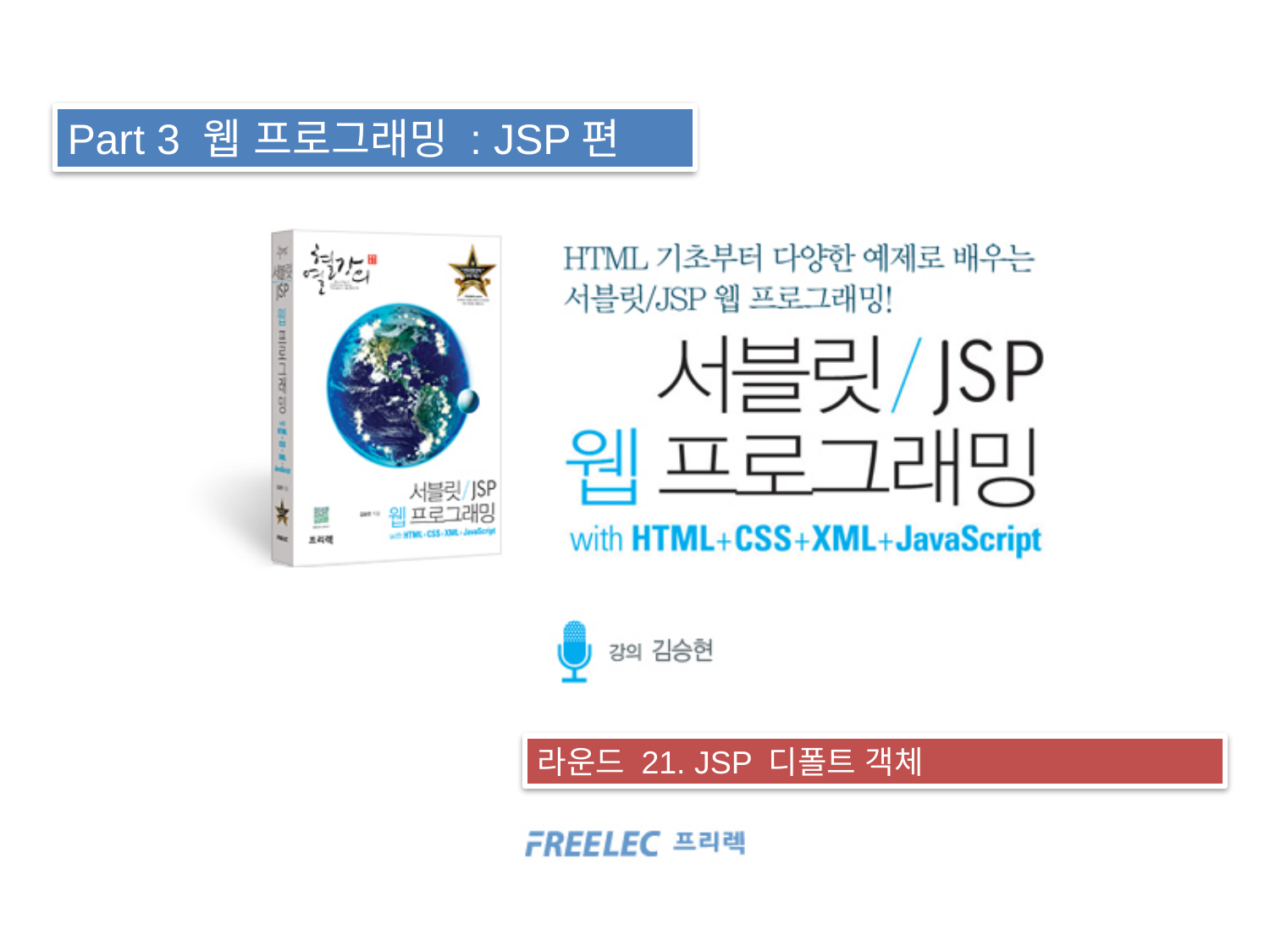

Part 3 웹 프로그래밍 : JSP편
라운드 21. JSP 디폴트 객체